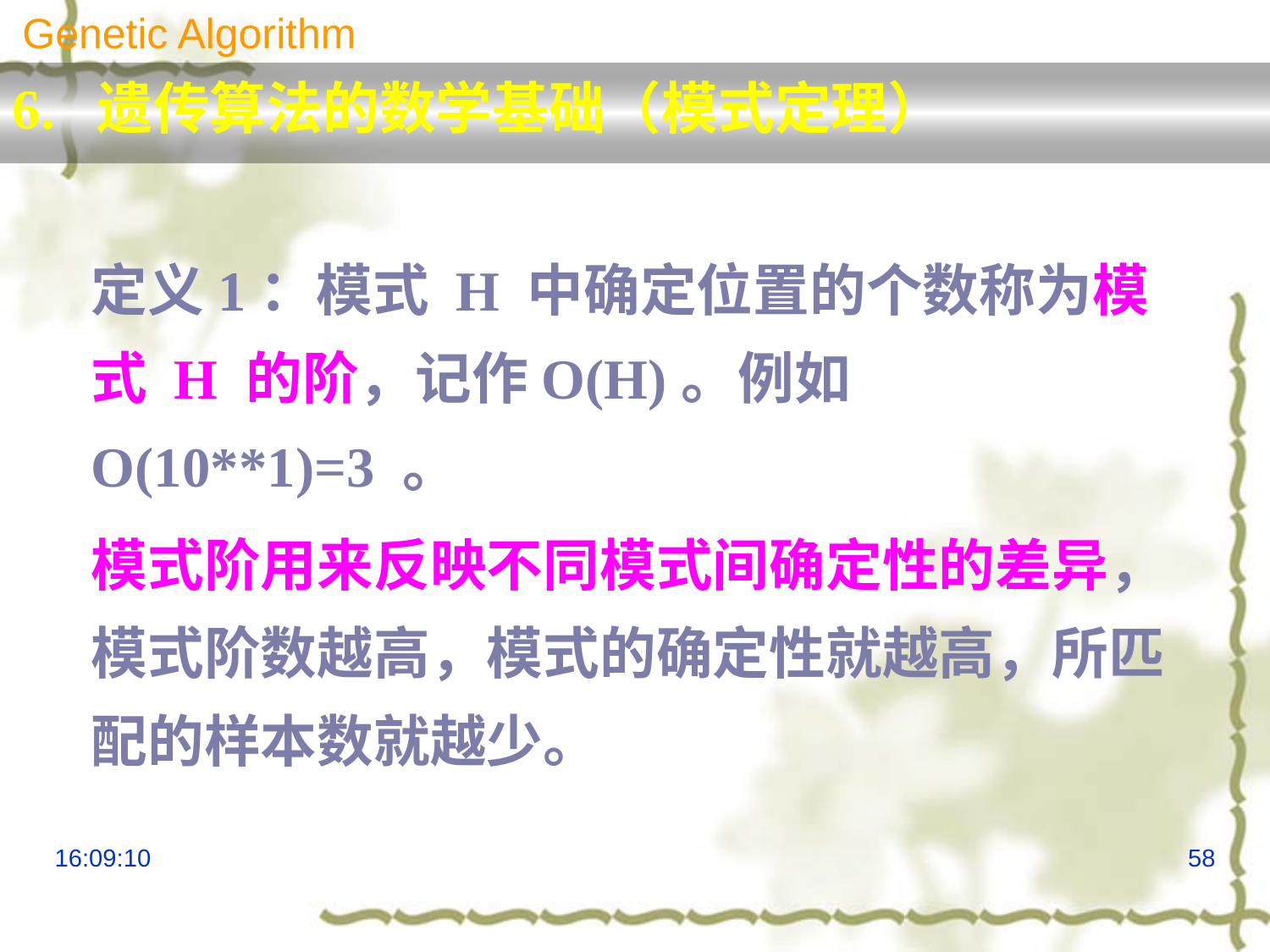

Genetic Algorithm
6.  遗传算法的数学基础（模式定理）
定义1：模式 H 中确定位置的个数称为模式 H 的阶，记作O(H)。例如O(10**1)=3 。
模式阶用来反映不同模式间确定性的差异，模式阶数越高，模式的确定性就越高，所匹配的样本数就越少。
16:09:10
58